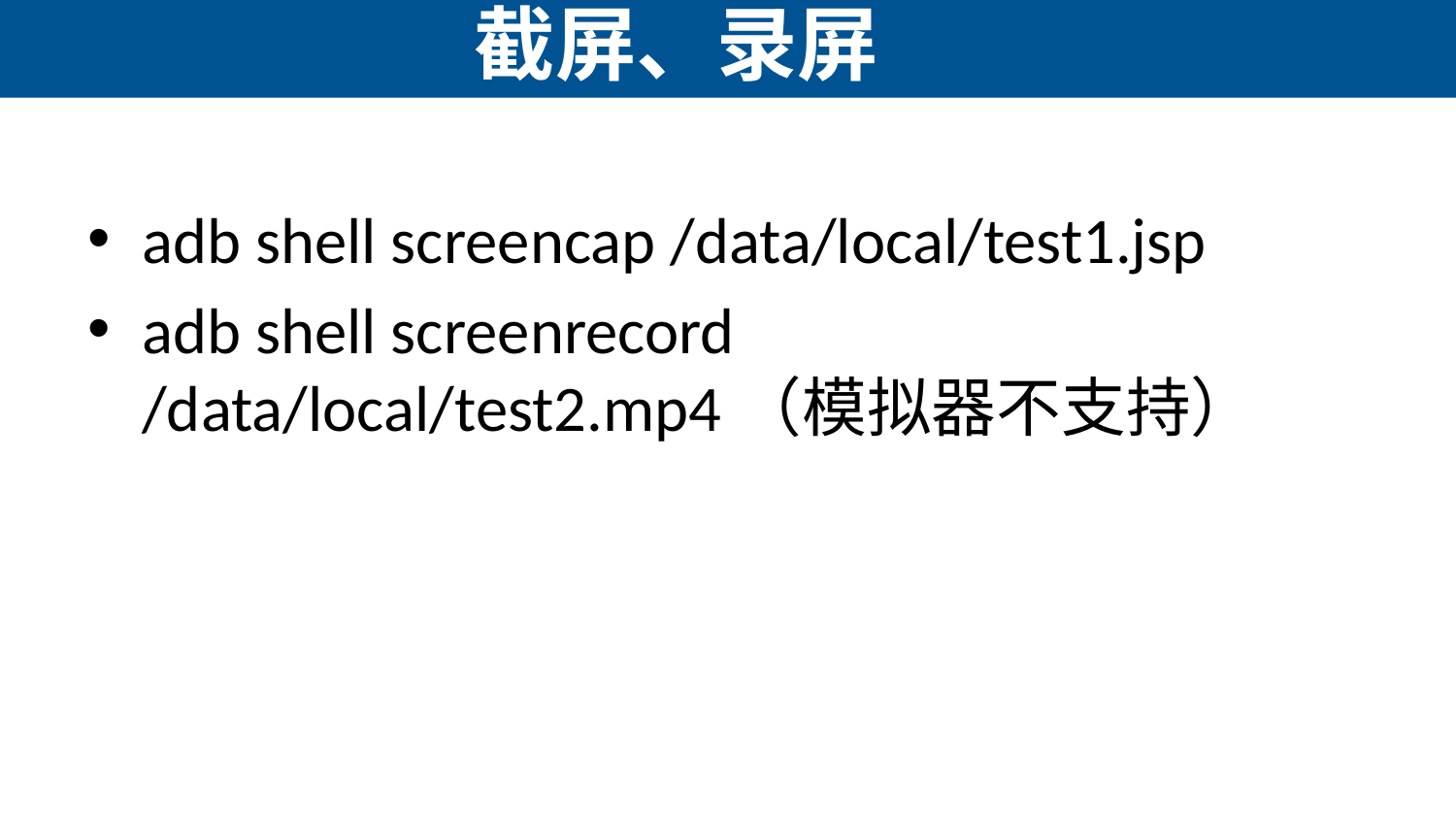

# 截屏、录屏
adb shell screencap /data/local/test1.jsp
adb shell screenrecord  /data/local/test2.mp4（模拟器不支持）